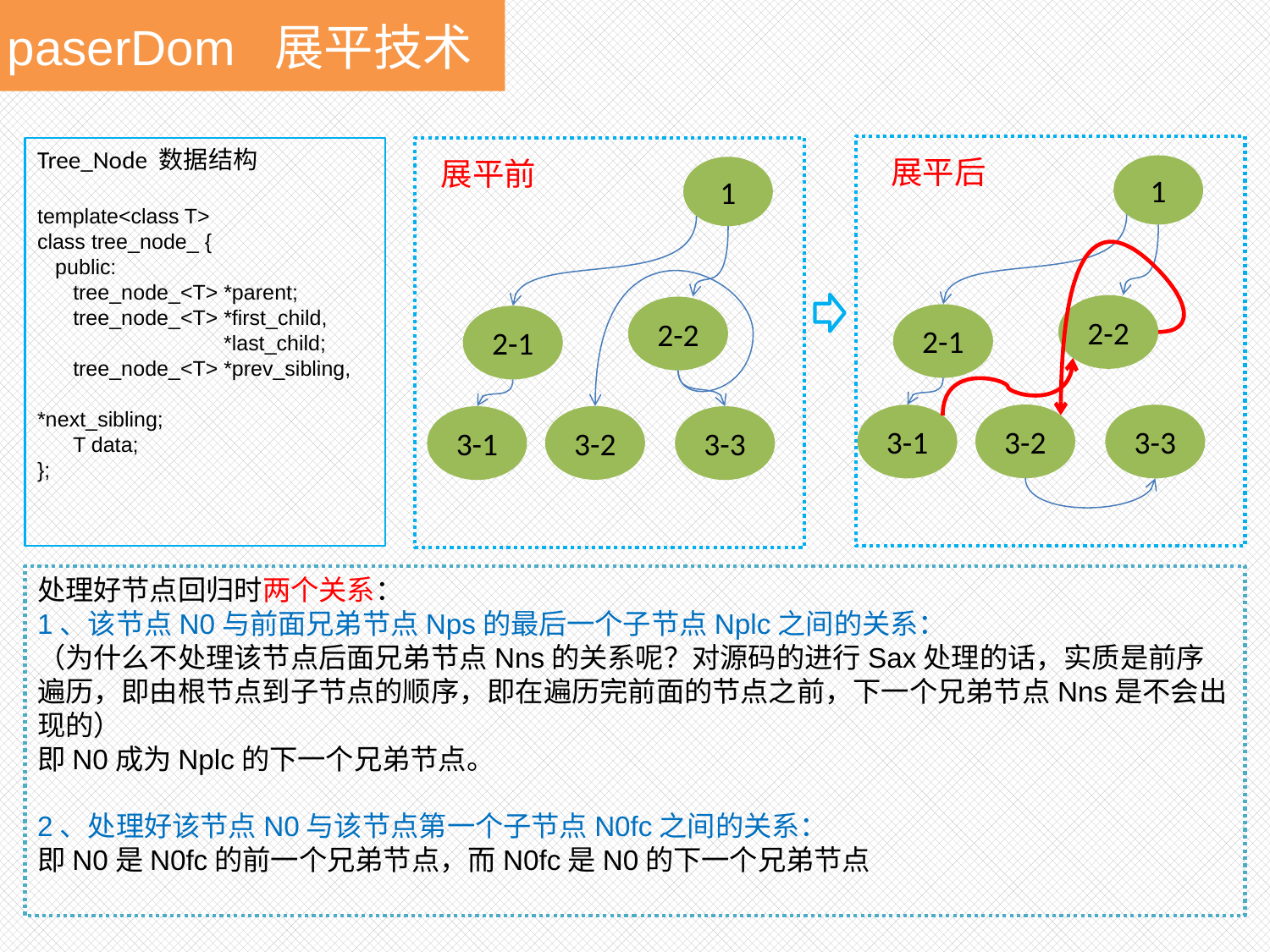

paserDom  展平技术

Tree_Node 数据结构

template<class T>
class tree_node_ {
   public:
      tree_node_<T> *parent;
      tree_node_<T> *first_child,
	          *last_child;
      tree_node_<T> *prev_sibling,                          	          *next_sibling;
      T data;
};

展平后
展平前
1
1

2-2
2-2
2-1
2-1
3-2
3-1
3-3
3-2
3-1
3-3
处理好节点回归时两个关系：
1、该节点N0与前面兄弟节点Nps的最后一个子节点Nplc之间的关系：
（为什么不处理该节点后面兄弟节点Nns的关系呢？对源码的进行Sax处理的话，实质是前序遍历，即由根节点到子节点的顺序，即在遍历完前面的节点之前，下一个兄弟节点Nns是不会出现的）
即N0成为Nplc的下一个兄弟节点。

2、处理好该节点N0与该节点第一个子节点N0fc之间的关系：
即N0是N0fc的前一个兄弟节点，而N0fc是N0的下一个兄弟节点